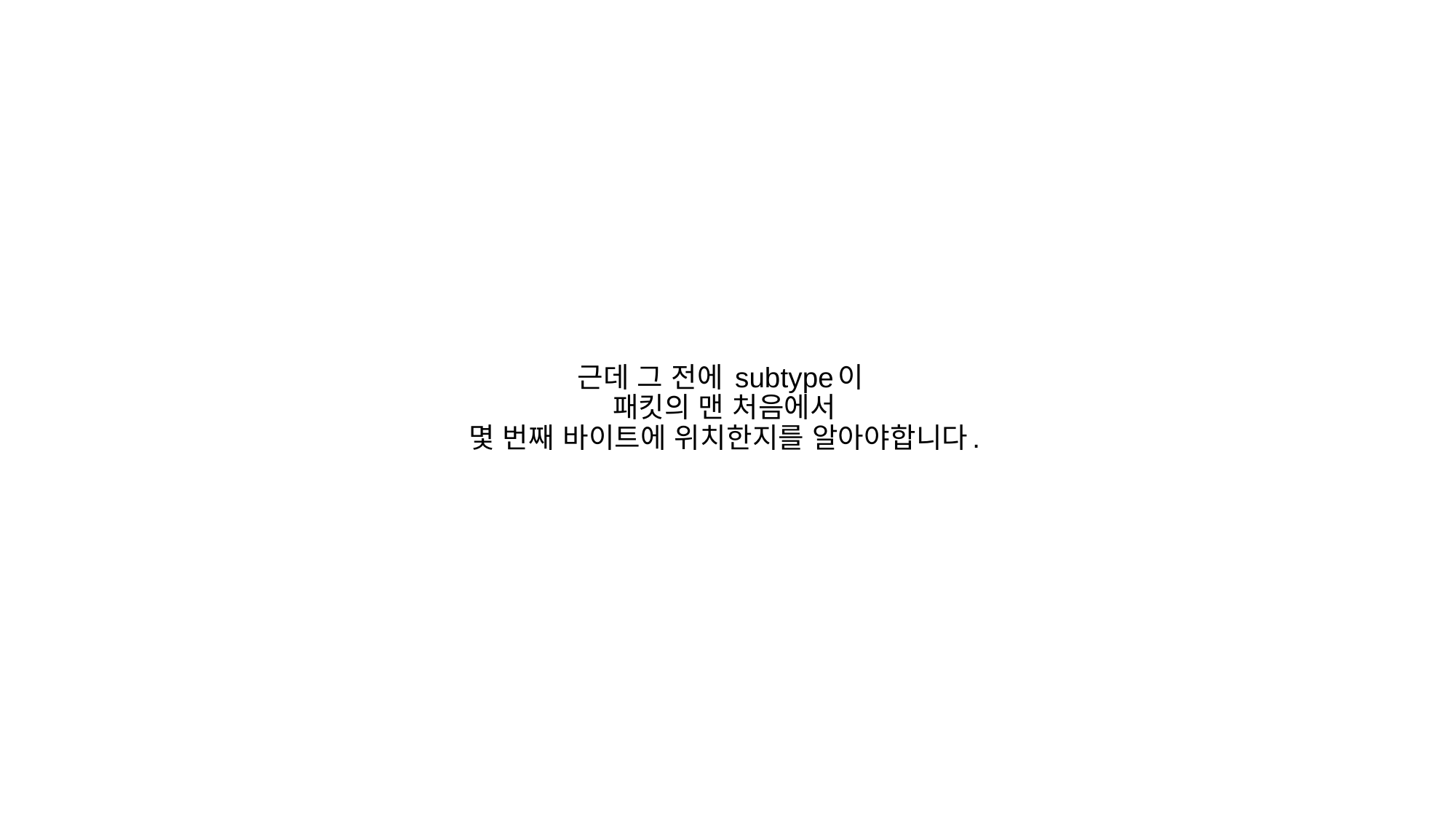

# 근데 그 전에 subtype이 패킷의 맨 처음에서 몇 번째 바이트에 위치한지를 알아야합니다.